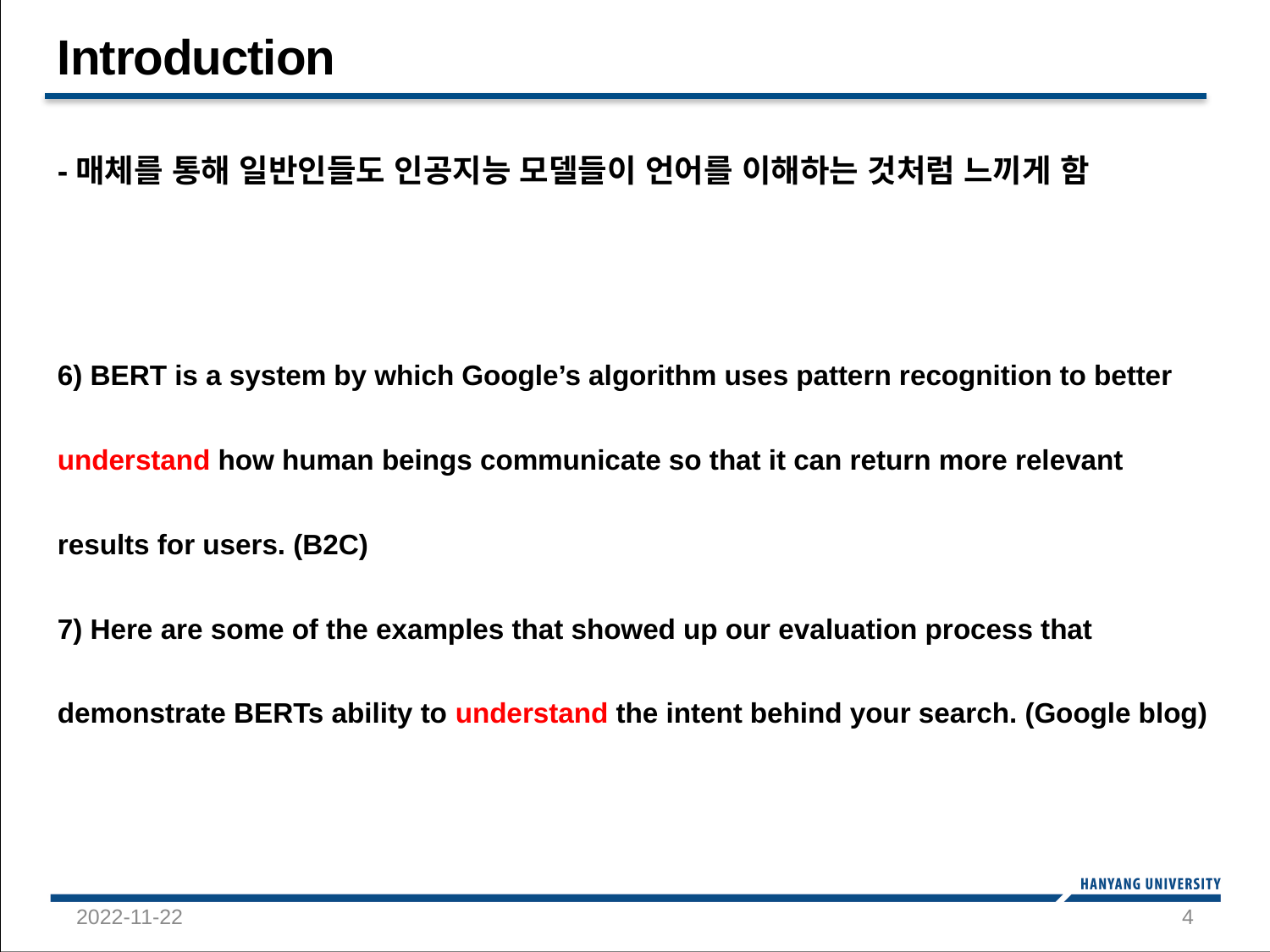

Introduction

-매체를 통해 일반인들도 인공지능 모델들이 언어를 이해하는 것처럼 느끼게 함

6) BERT is a system by which Google’s algorithm uses pattern recognition to better understand how human beings communicate so that it can return more relevant results for users. (B2C)
7) Here are some of the examples that showed up our evaluation process that demonstrate BERTs ability to understand the intent behind your search. (Google blog)

4
2022-11-22